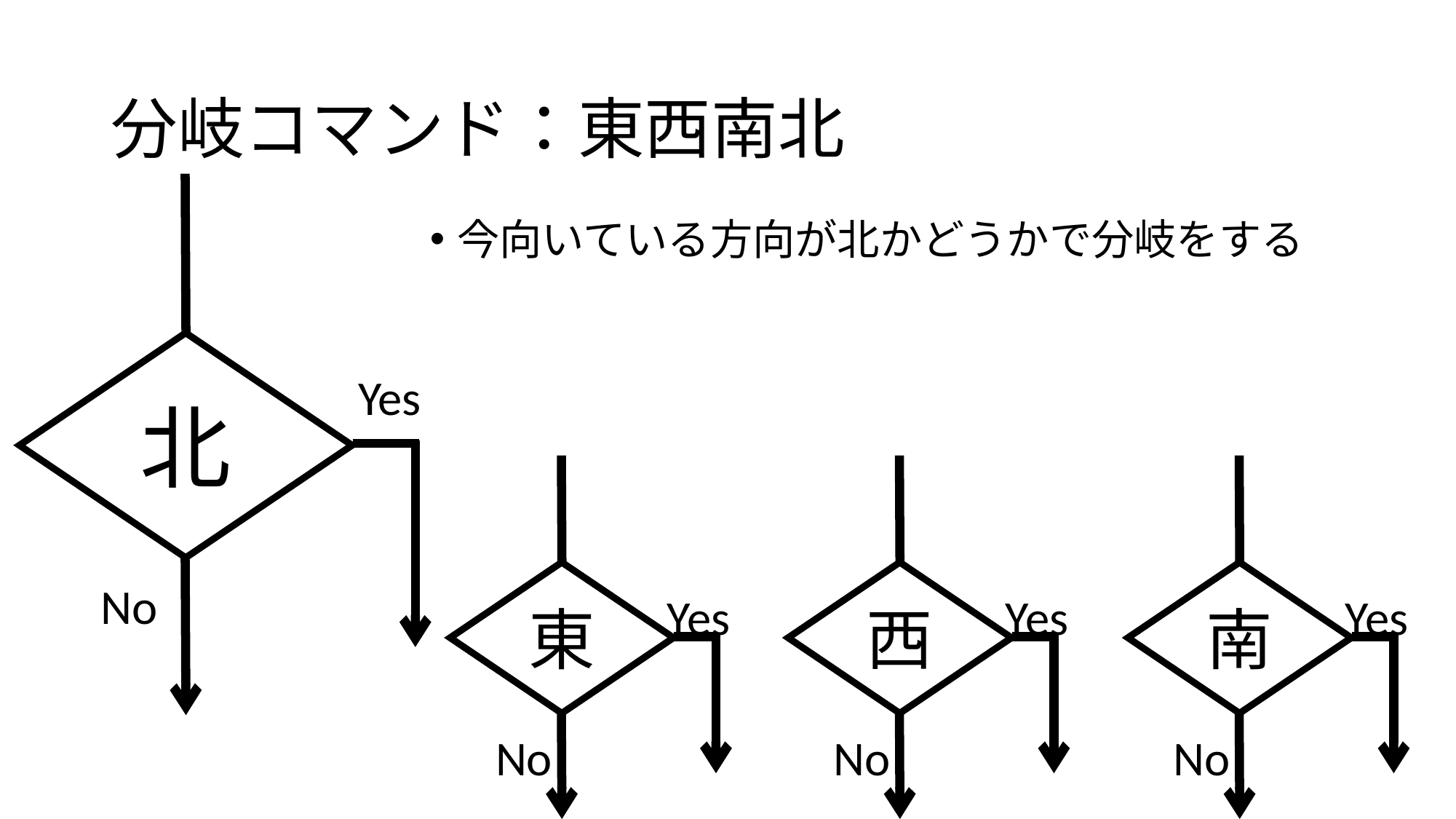

# 分岐コマンド：東西南北
北
Yes
No
今向いている方向が北かどうかで分岐をする
東
Yes
No
西
Yes
No
南
Yes
No